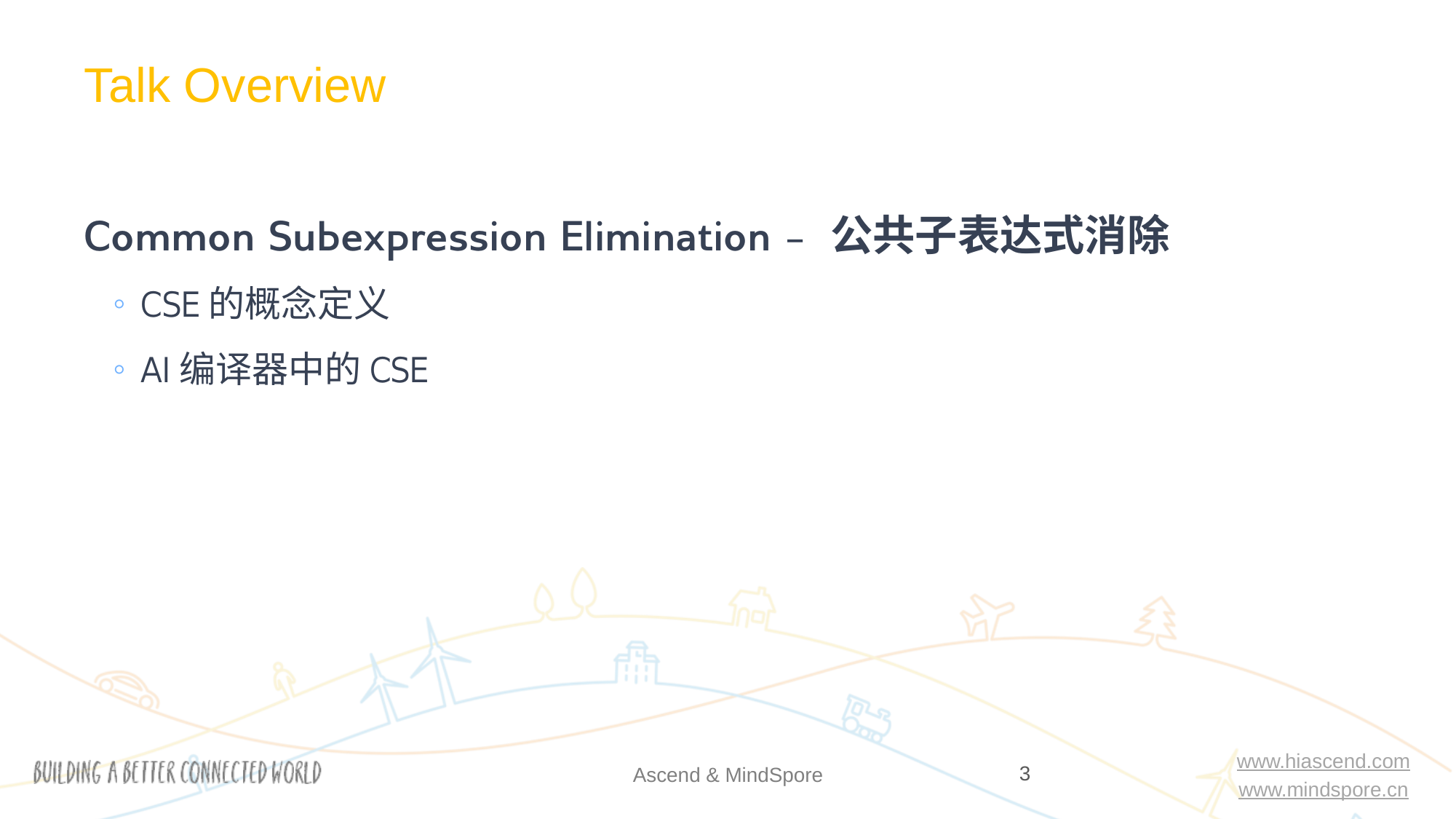

Talk Overview
Common Subexpression Elimination – 公共子表达式消除
CSE的概念定义
AI编译器中的CSE